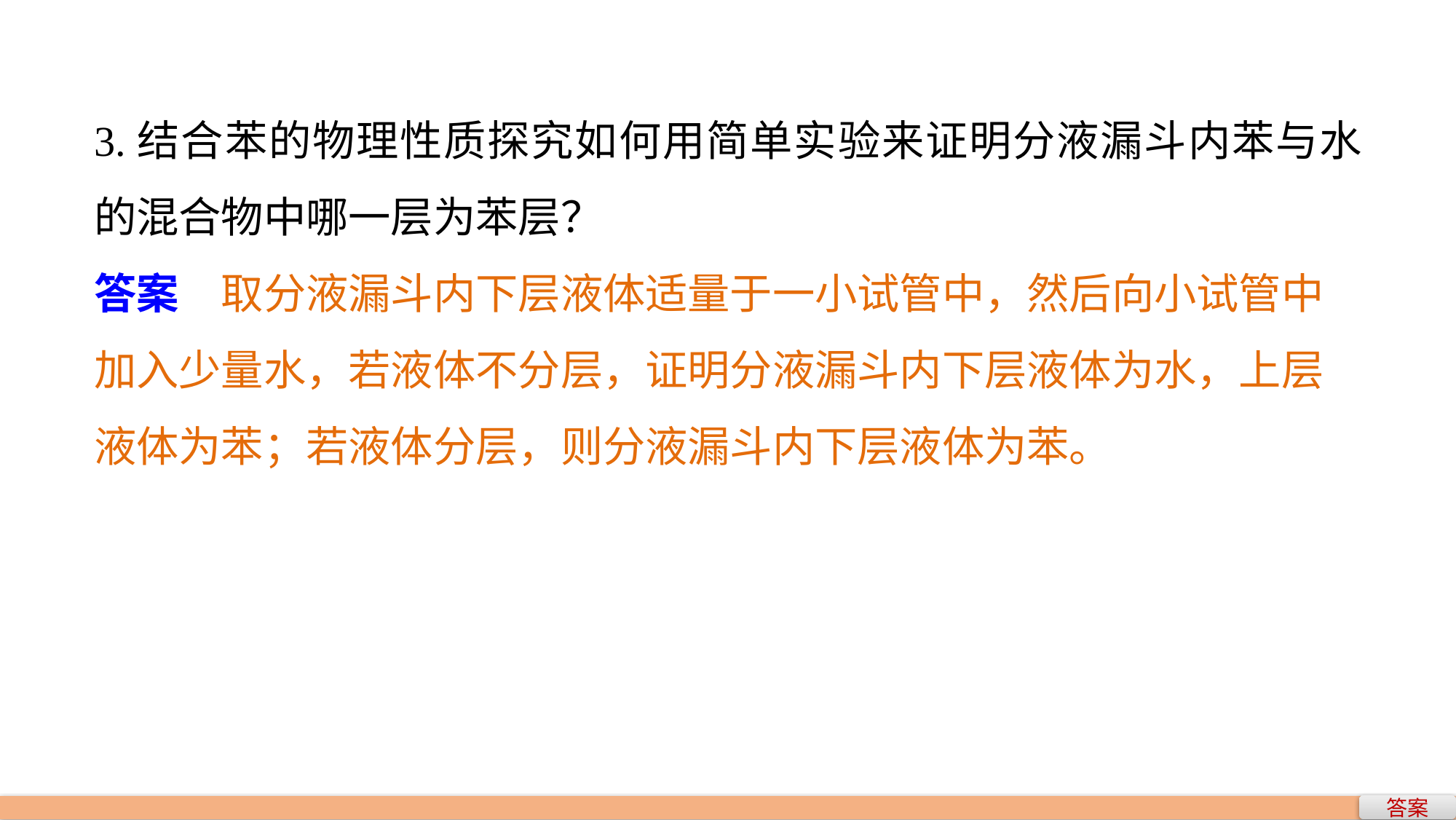

3.结合苯的物理性质探究如何用简单实验来证明分液漏斗内苯与水的混合物中哪一层为苯层？
答案　取分液漏斗内下层液体适量于一小试管中，然后向小试管中加入少量水，若液体不分层，证明分液漏斗内下层液体为水，上层液体为苯；若液体分层，则分液漏斗内下层液体为苯。
答案